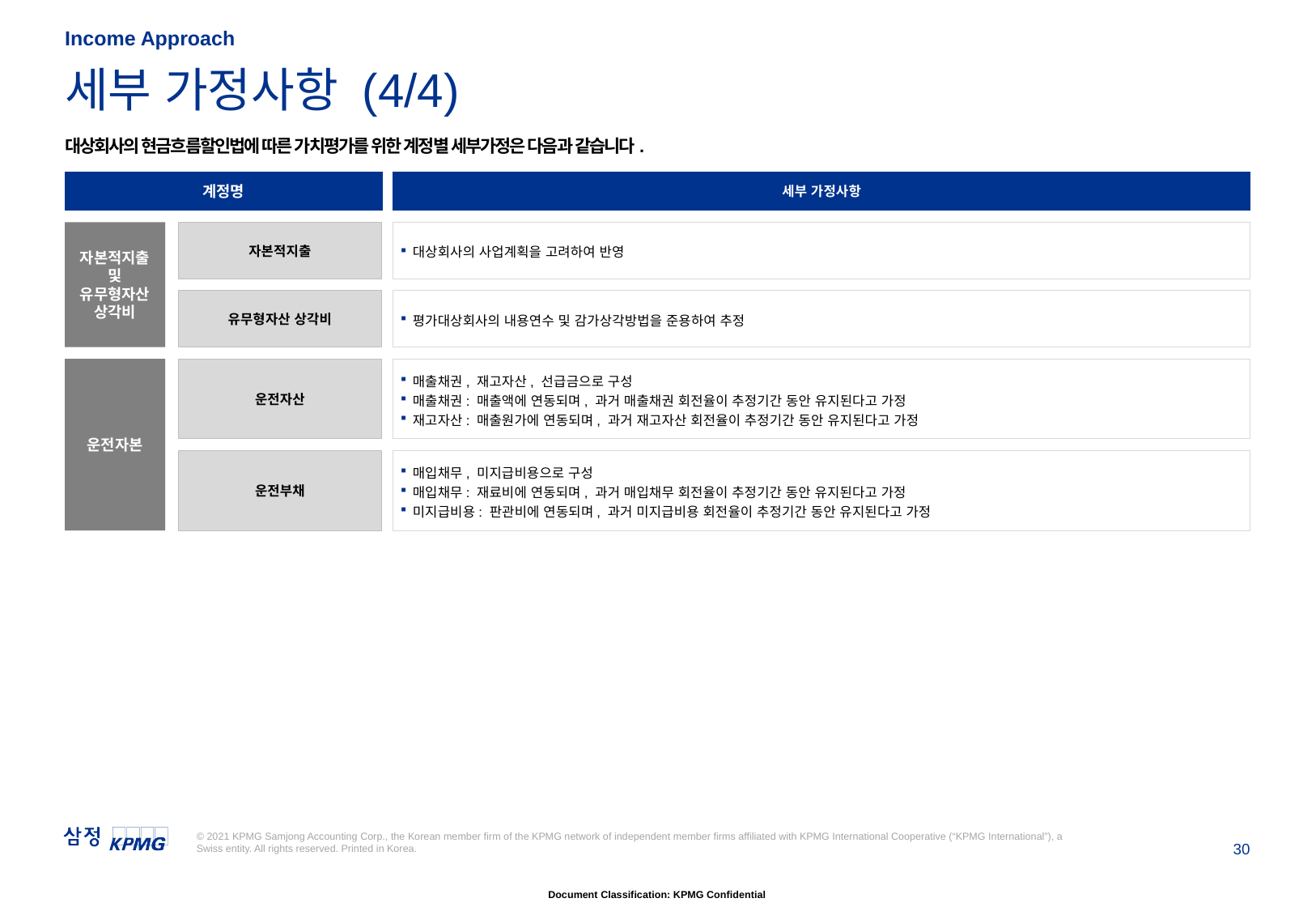

Income Approach
# 세부 가정사항 (4/4)
대상회사의 현금흐름할인법에 따른 가치평가를 위한 계정별 세부가정은 다음과 같습니다.
계정명
세부 가정사항
자본적지출
및
유무형자산
상각비
자본적지출
대상회사의 사업계획을 고려하여 반영
유무형자산 상각비
평가대상회사의 내용연수 및 감가상각방법을 준용하여 추정
운전자본
운전자산
매출채권, 재고자산, 선급금으로 구성
매출채권: 매출액에 연동되며, 과거 매출채권 회전율이 추정기간 동안 유지된다고 가정
재고자산: 매출원가에 연동되며, 과거 재고자산 회전율이 추정기간 동안 유지된다고 가정
운전부채
매입채무, 미지급비용으로 구성
매입채무: 재료비에 연동되며, 과거 매입채무 회전율이 추정기간 동안 유지된다고 가정
미지급비용: 판관비에 연동되며, 과거 미지급비용 회전율이 추정기간 동안 유지된다고 가정